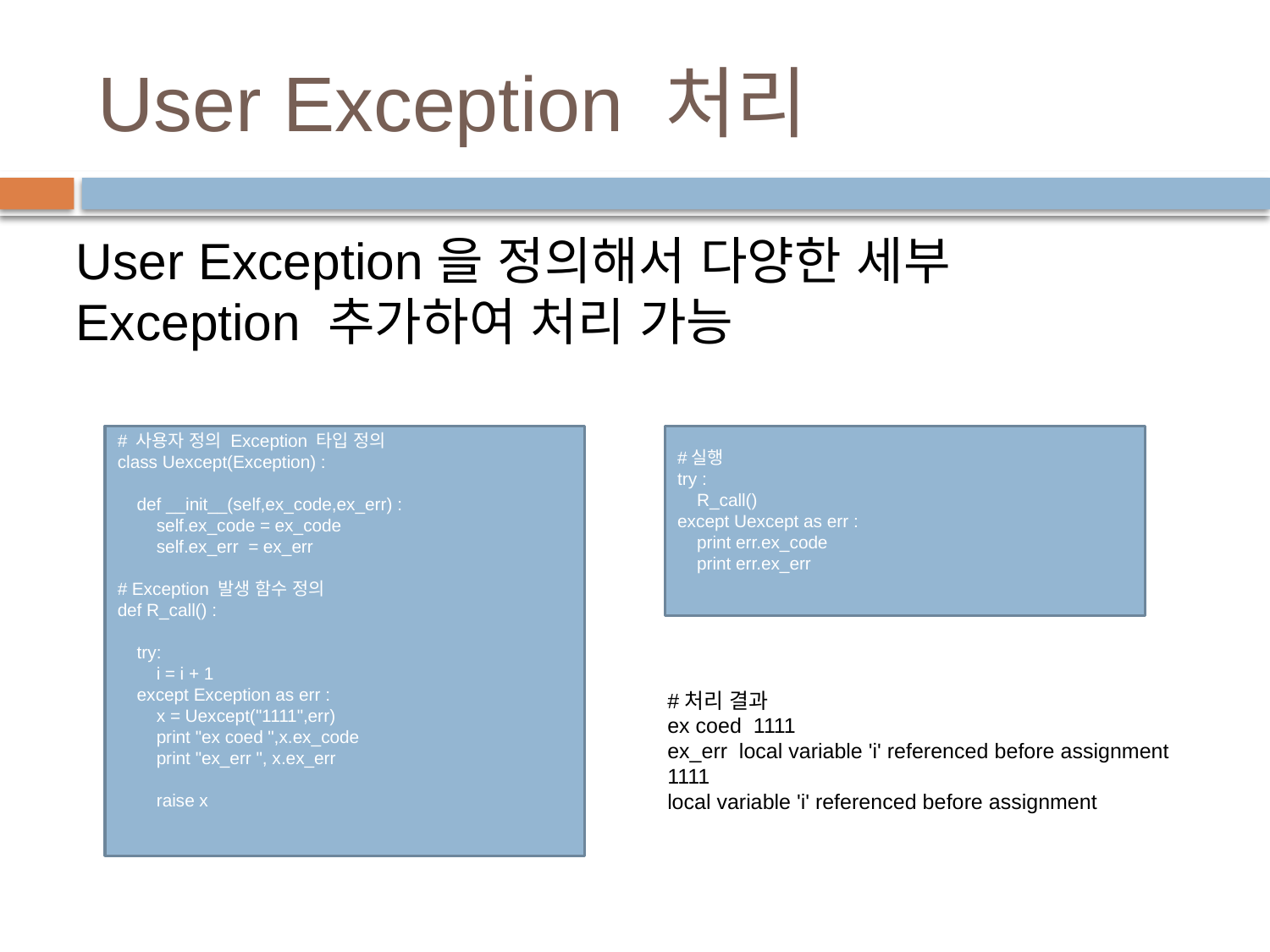

# User Exception 처리
User Exception을 정의해서 다양한 세부 Exception 추가하여 처리 가능
# 사용자 정의 Exception 타입 정의
class Uexcept(Exception) :

    def __init__(self,ex_code,ex_err) :
        self.ex_code = ex_code
        self.ex_err  = ex_err

# Exception 발생 함수 정의
def R_call() :

    try:
        i = i + 1
    except Exception as err :
        x = Uexcept("1111",err)
        print "ex coed ",x.ex_code
        print "ex_err ", x.ex_err

        raise x

#실행
try :
    R_call()
except Uexcept as err :
    print err.ex_code
    print err.ex_err

#처리 결과
ex coed  1111
ex_err  local variable 'i' referenced before assignment
1111
local variable 'i' referenced before assignment